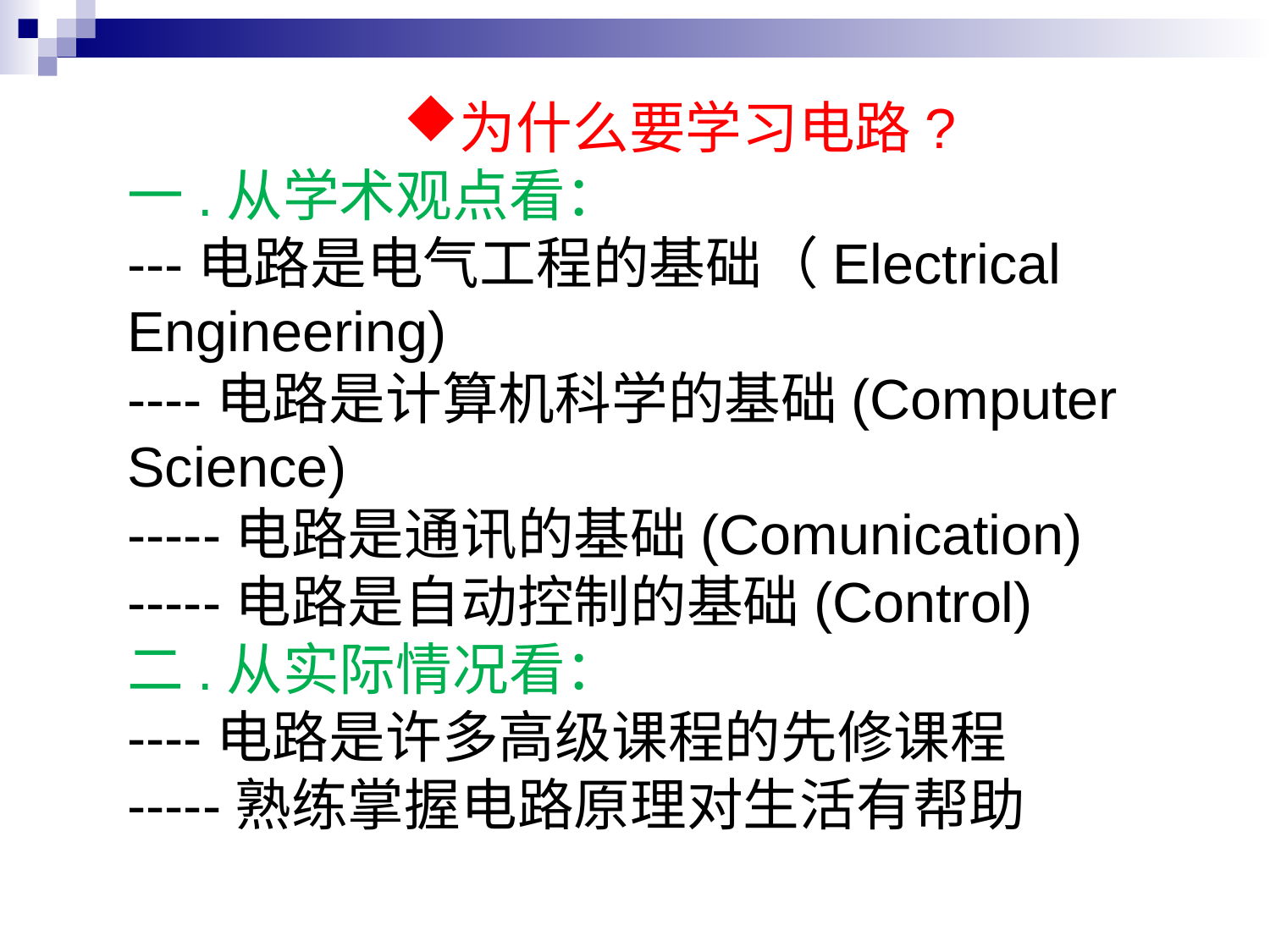

为什么要学习电路?
一.从学术观点看：
---电路是电气工程的基础（Electrical  Engineering)
----电路是计算机科学的基础(Computer Science)
-----电路是通讯的基础(Comunication)
-----电路是自动控制的基础(Control)
二.从实际情况看：
----电路是许多高级课程的先修课程
-----熟练掌握电路原理对生活有帮助